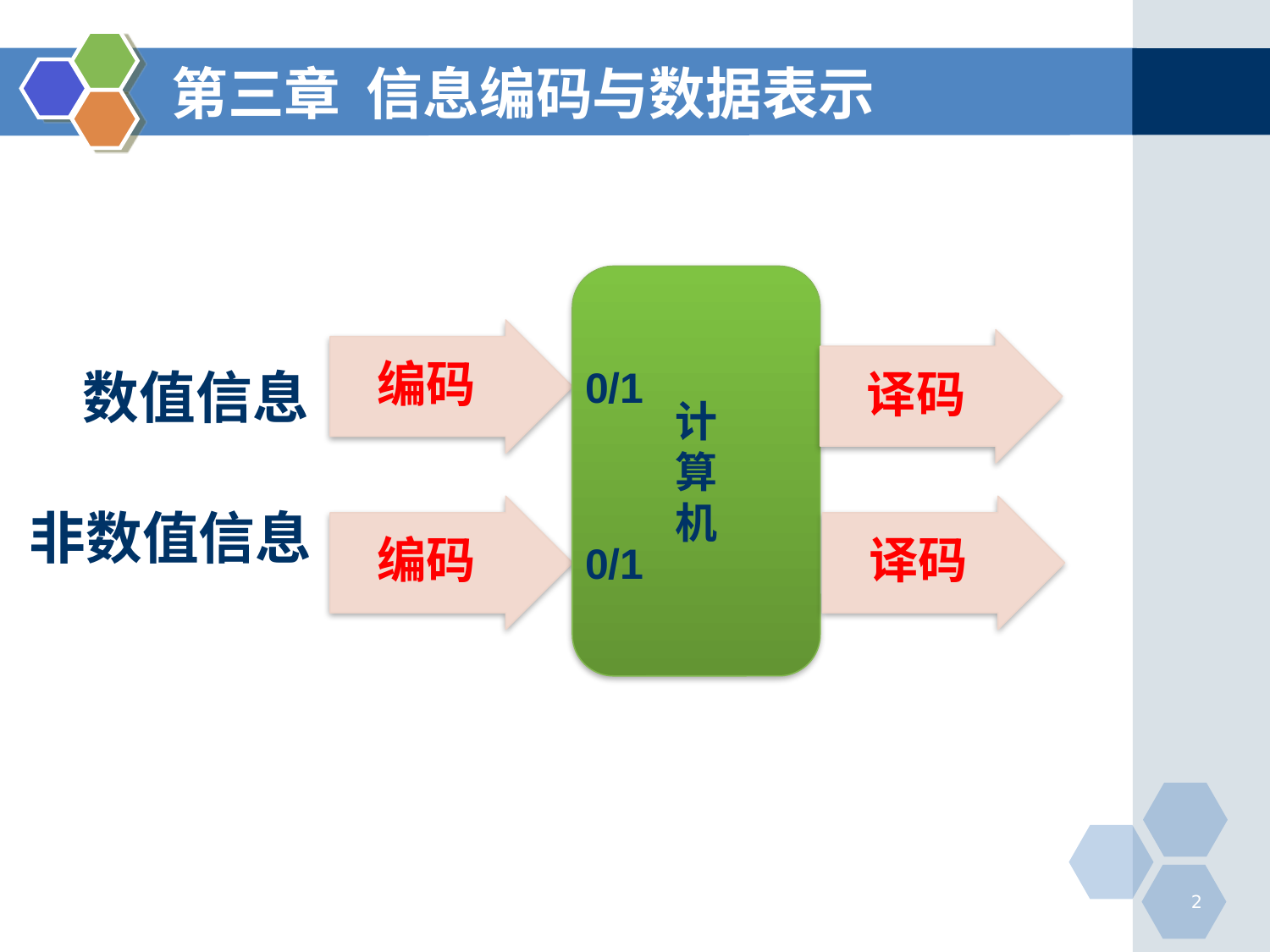

# 第三章  信息编码与数据表示
计
算
机

编码

译码
0/1
数值信息
非数值信息

编码

译码
0/1
2